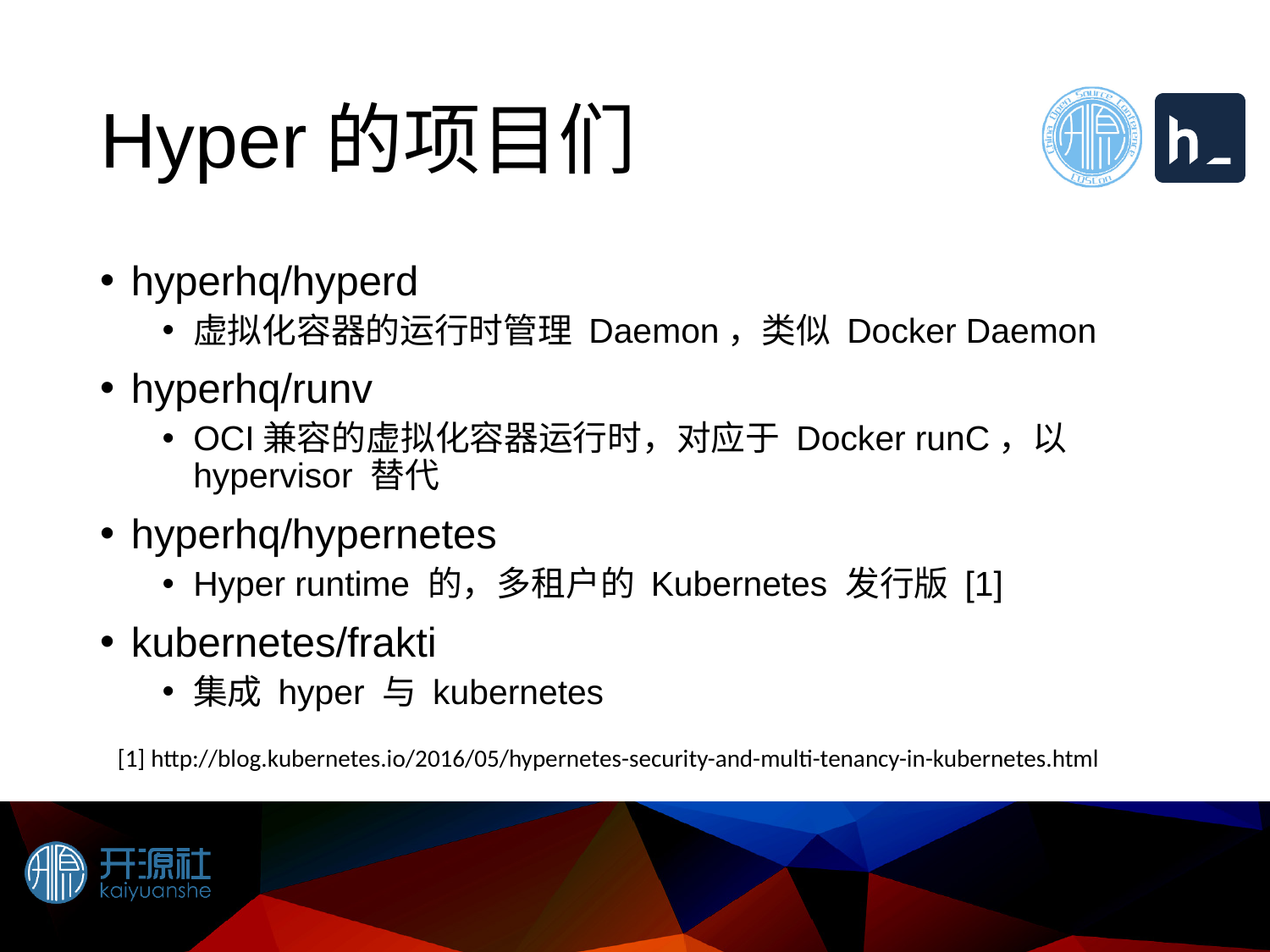

# Hyper的项目们
hyperhq/hyperd
虚拟化容器的运行时管理 Daemon，类似 Docker Daemon
hyperhq/runv
OCI兼容的虚拟化容器运行时，对应于 Docker runC，以 hypervisor 替代
hyperhq/hypernetes
Hyper runtime 的，多租户的 Kubernetes 发行版 [1]
kubernetes/frakti
集成 hyper 与 kubernetes
[1] http://blog.kubernetes.io/2016/05/hypernetes-security-and-multi-tenancy-in-kubernetes.html